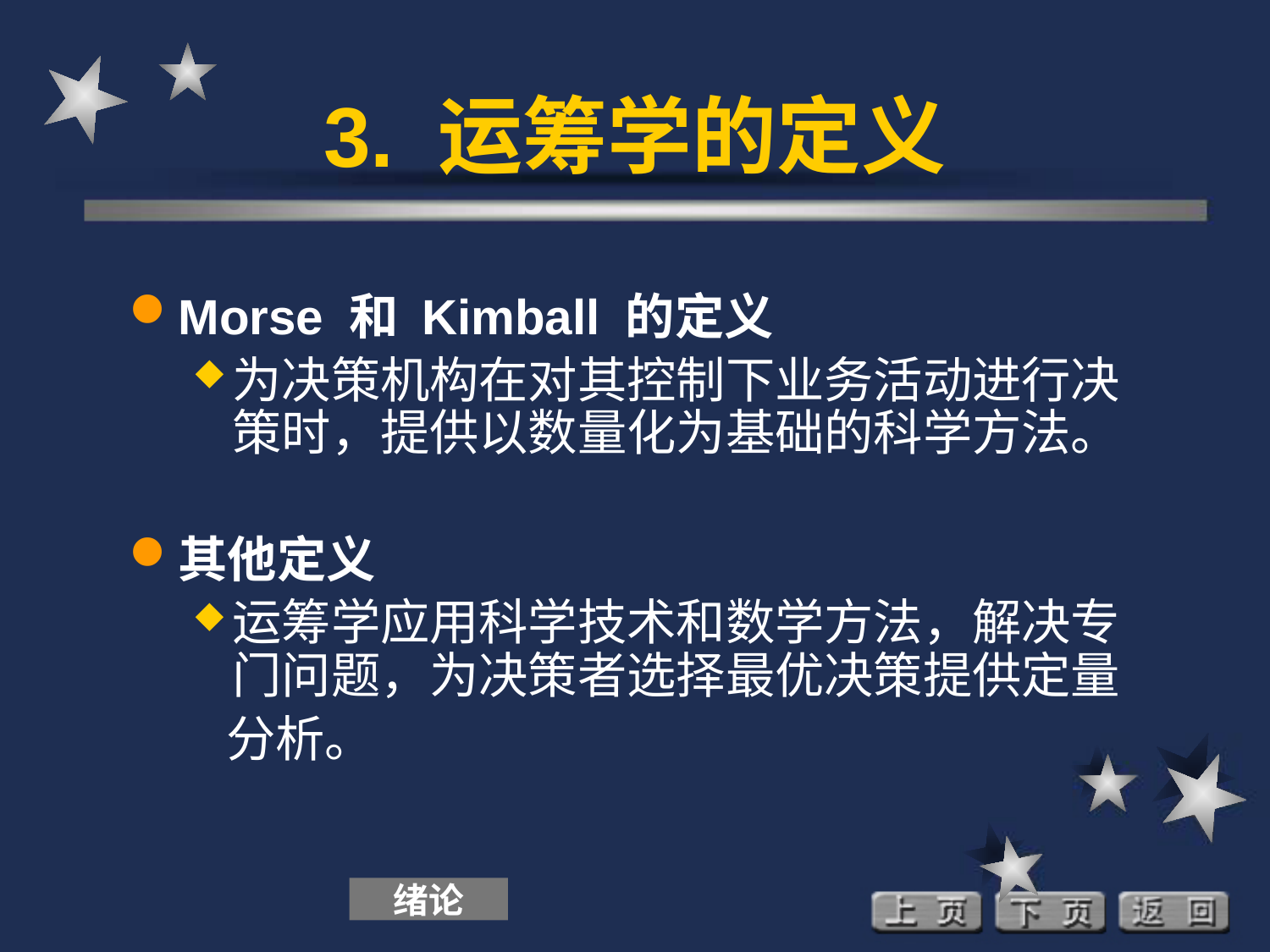

# 3. 运筹学的定义
Morse 和 Kimball 的定义
为决策机构在对其控制下业务活动进行决策时，提供以数量化为基础的科学方法。

其他定义
运筹学应用科学技术和数学方法，解决专门问题，为决策者选择最优决策提供定量
  分析。
绪论